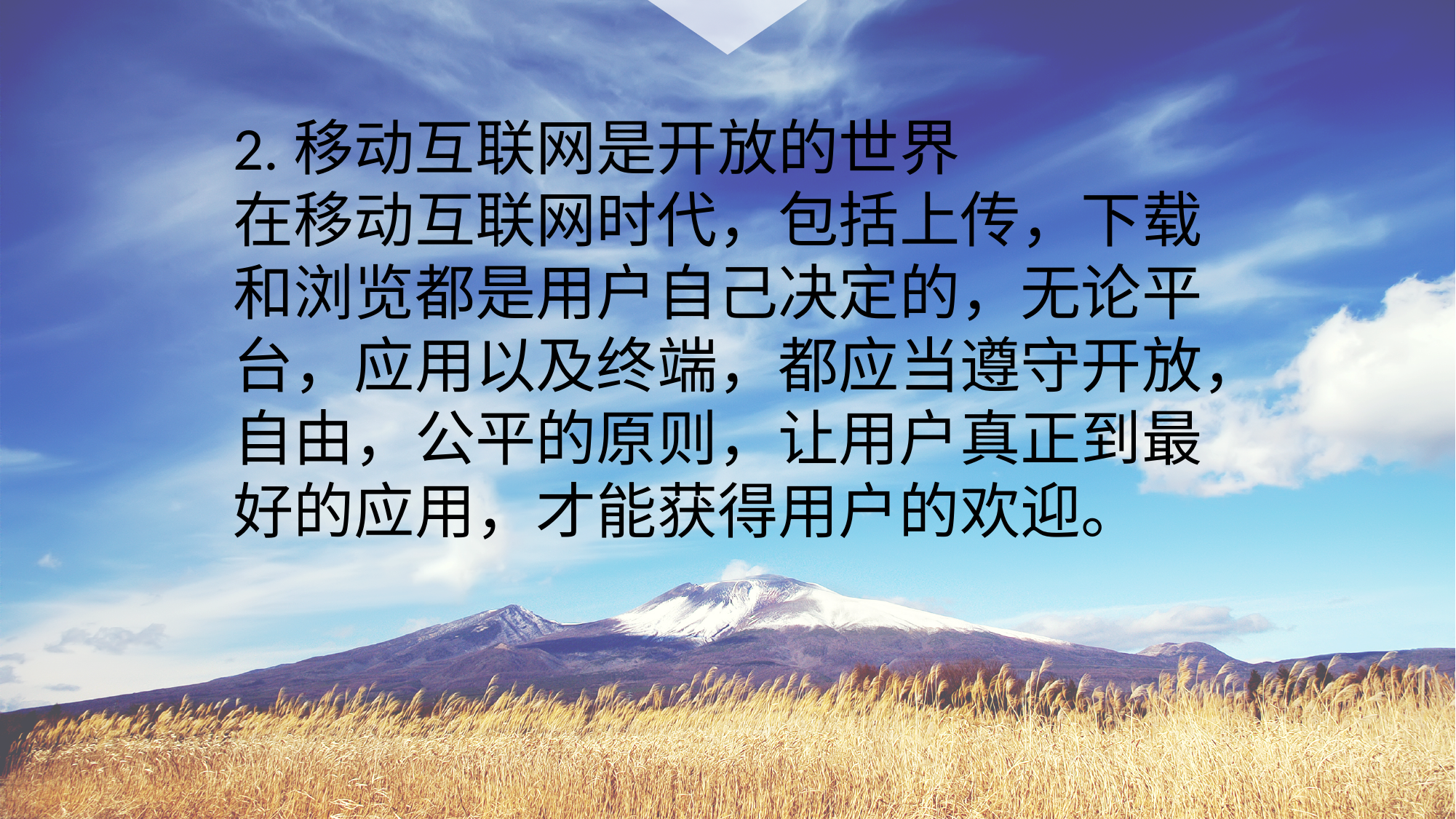

2.移动互联网是开放的世界
在移动互联网时代，包括上传，下载和浏览都是用户自己决定的，无论平台，应用以及终端，都应当遵守开放，自由，公平的原则，让用户真正到最好的应用，才能获得用户的欢迎。